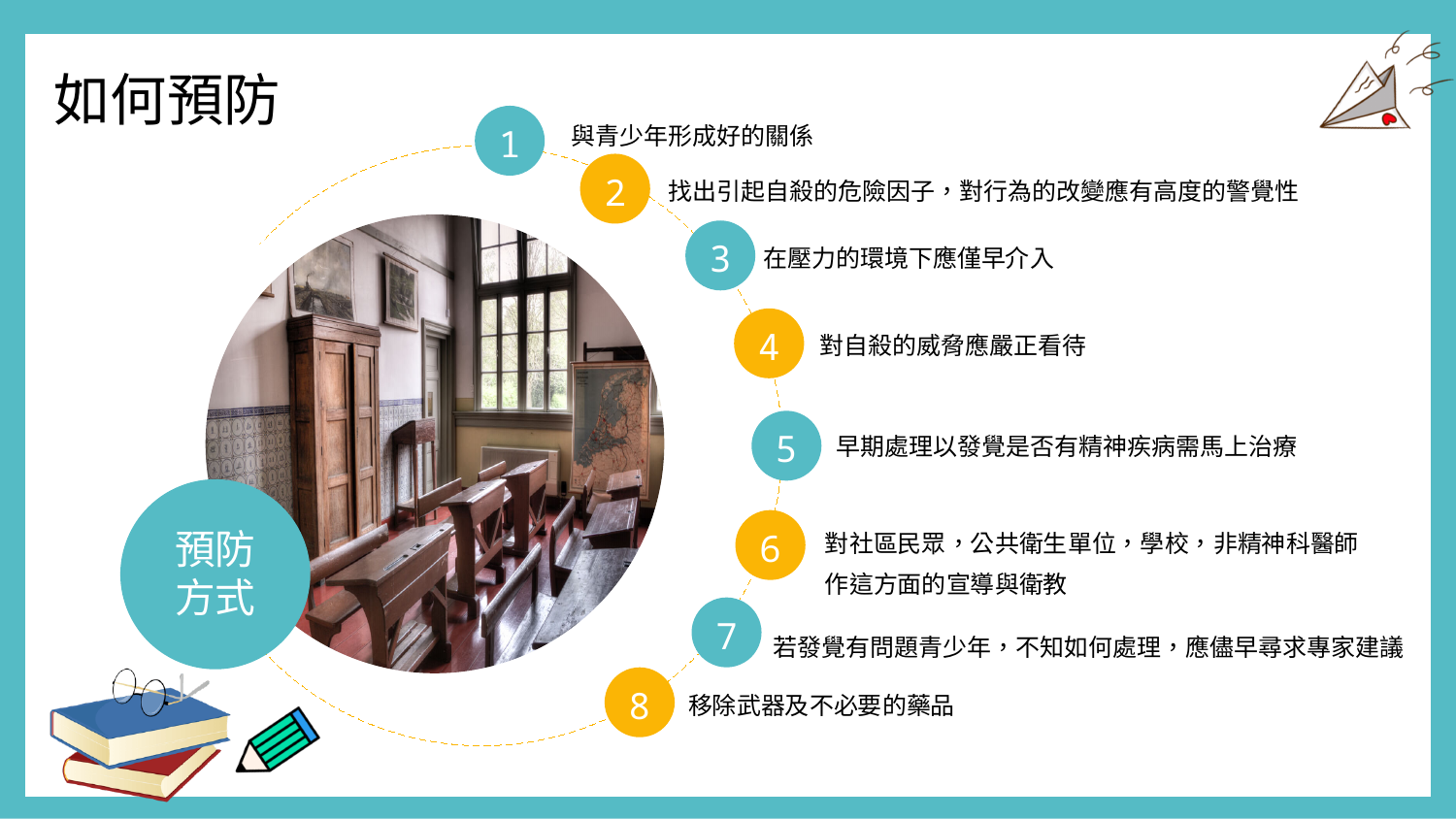

如何預防
與青少年形成好的關係
1

2
找出引起自殺的危險因子，對行為的改變應有高度的警覺性

3
在壓力的環境下應僅早介入
4
對自殺的威脅應嚴正看待
5
早期處理以發覺是否有精神疾病需馬上治療

6
對社區民眾，公共衛生單位，學校，非精神科醫師作這方面的宣導與衛教
預防方式
7
若發覺有問題青少年，不知如何處理，應儘早尋求專家建議
8
移除武器及不必要的藥品